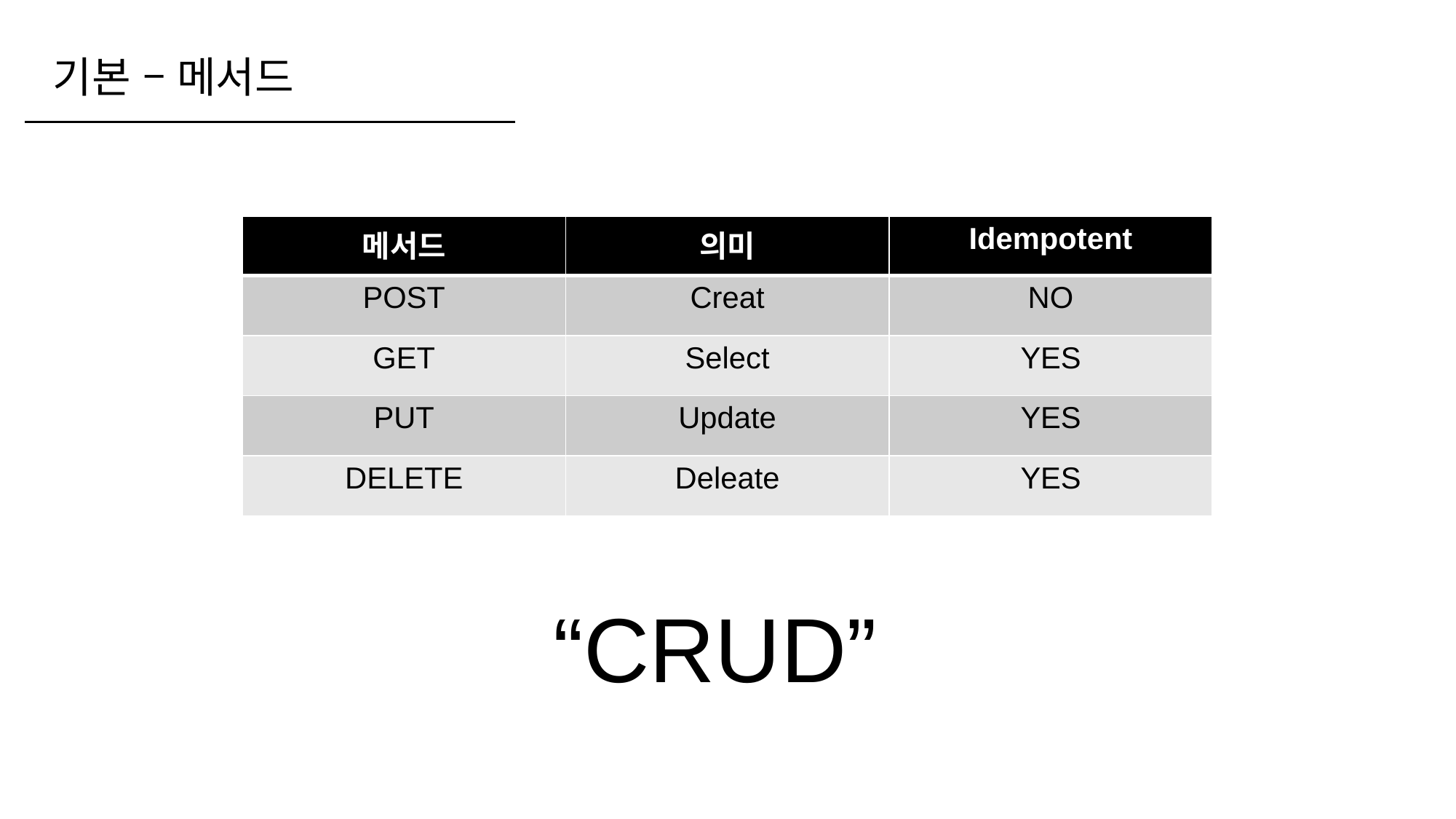

기본 – 메서드
| 메서드 | 의미 | Idempotent |
| --- | --- | --- |
| POST | Creat | NO |
| GET | Select | YES |
| PUT | Update | YES |
| DELETE | Deleate | YES |
“CRUD”